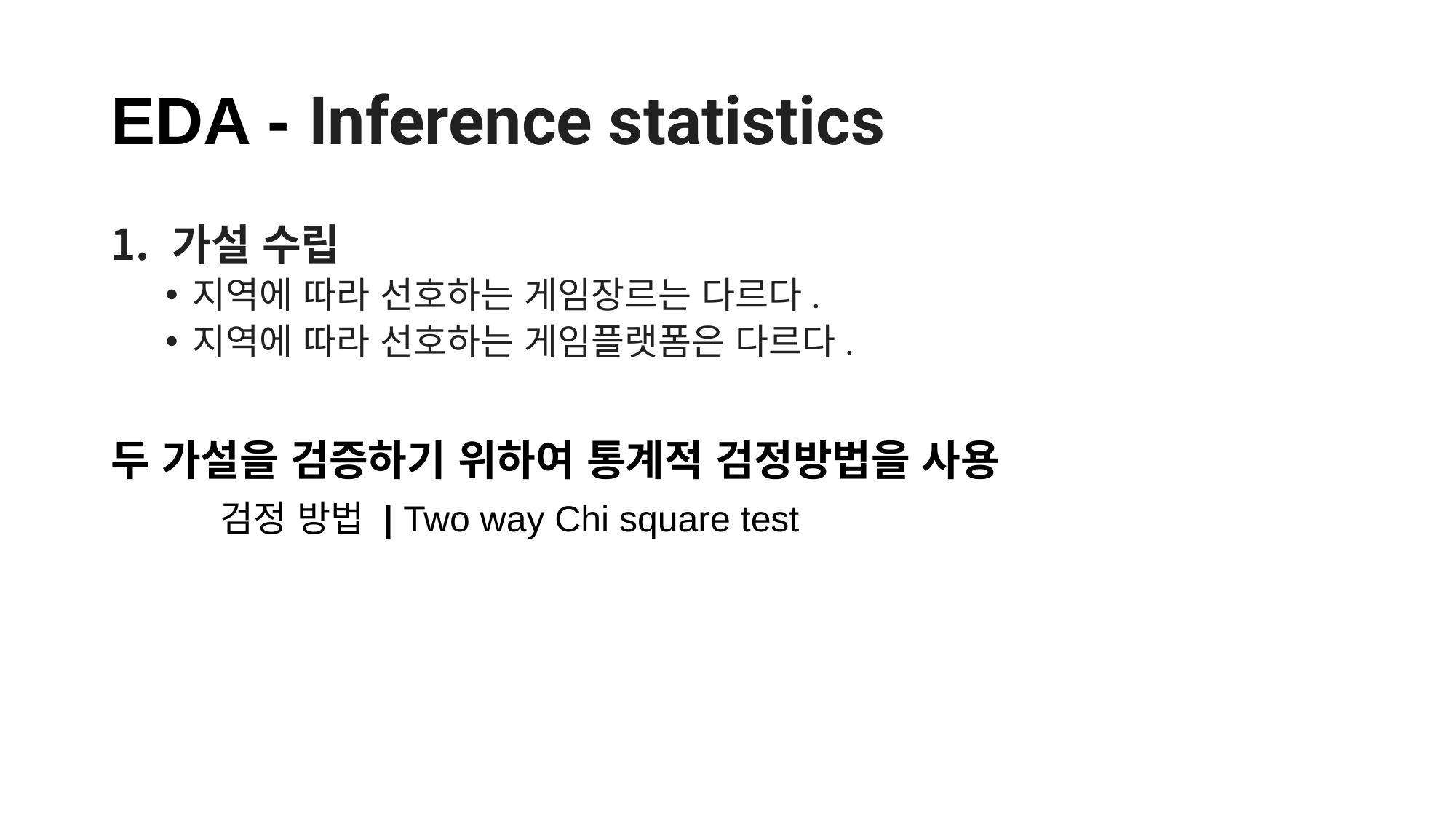

# EDA - Inference statistics
가설 수립
지역에 따라 선호하는 게임장르는 다르다.
지역에 따라 선호하는 게임플랫폼은 다르다.

두 가설을 검증하기 위하여 통계적 검정방법을 사용
	검정 방법 | Two way Chi square test